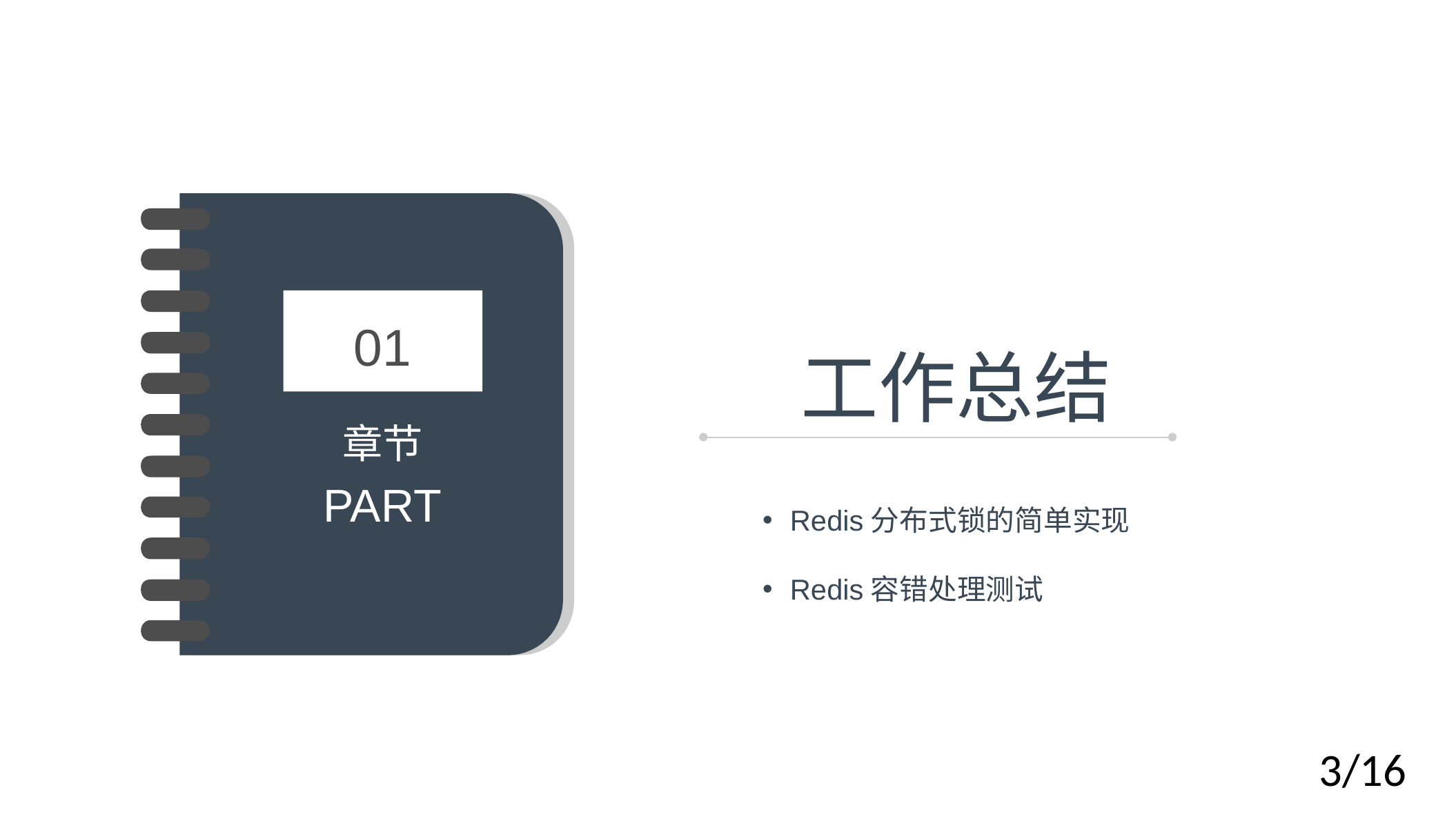

01
章节
PART
工作总结

 Redis分布式锁的简单实现

 Redis容错处理测试
3/16